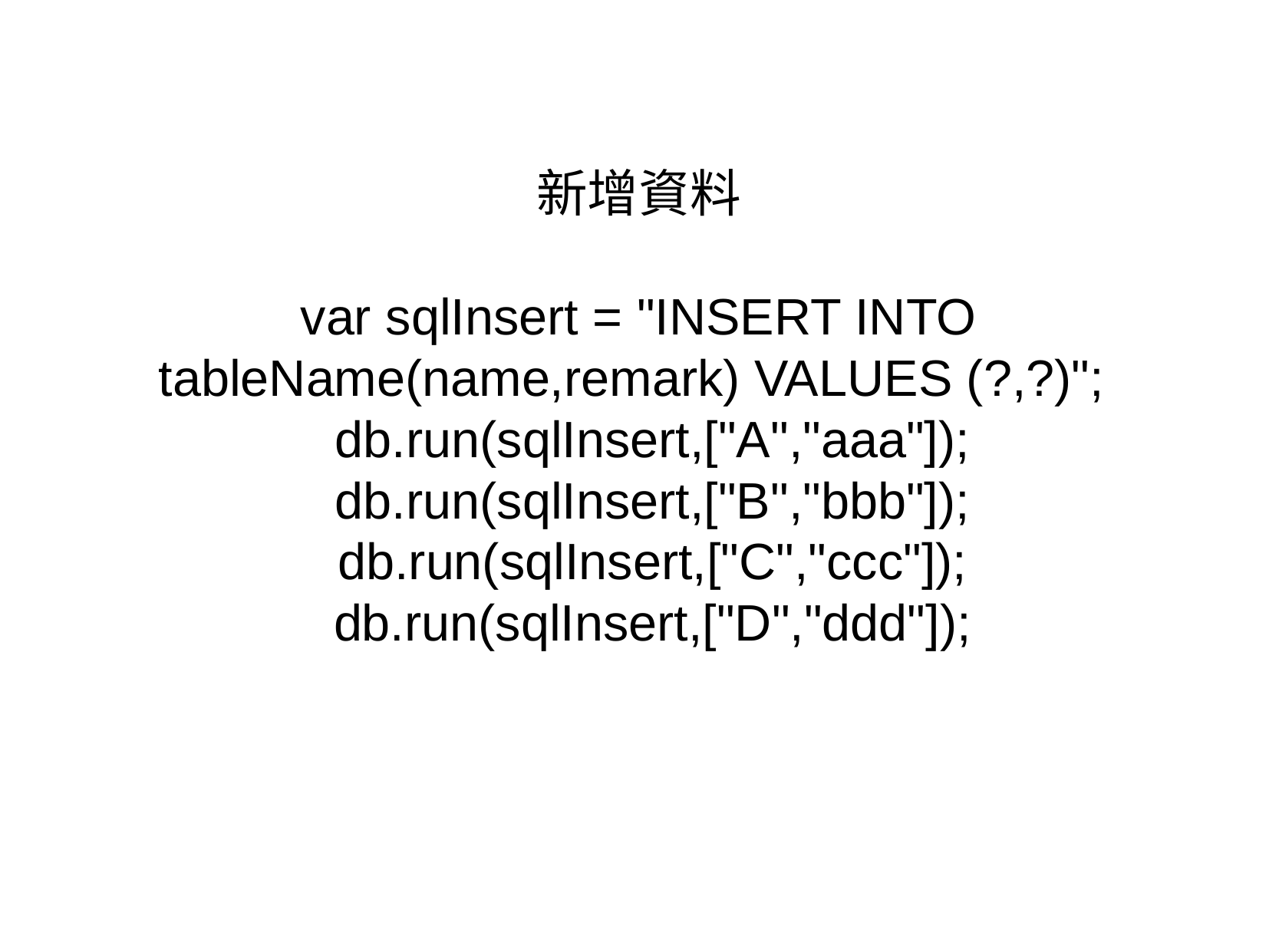

新增資料

var sqlInsert = "INSERT INTO tableName(name,remark) VALUES (?,?)";
  db.run(sqlInsert,["A","aaa"]);
  db.run(sqlInsert,["B","bbb"]);
  db.run(sqlInsert,["C","ccc"]);
  db.run(sqlInsert,["D","ddd"]);